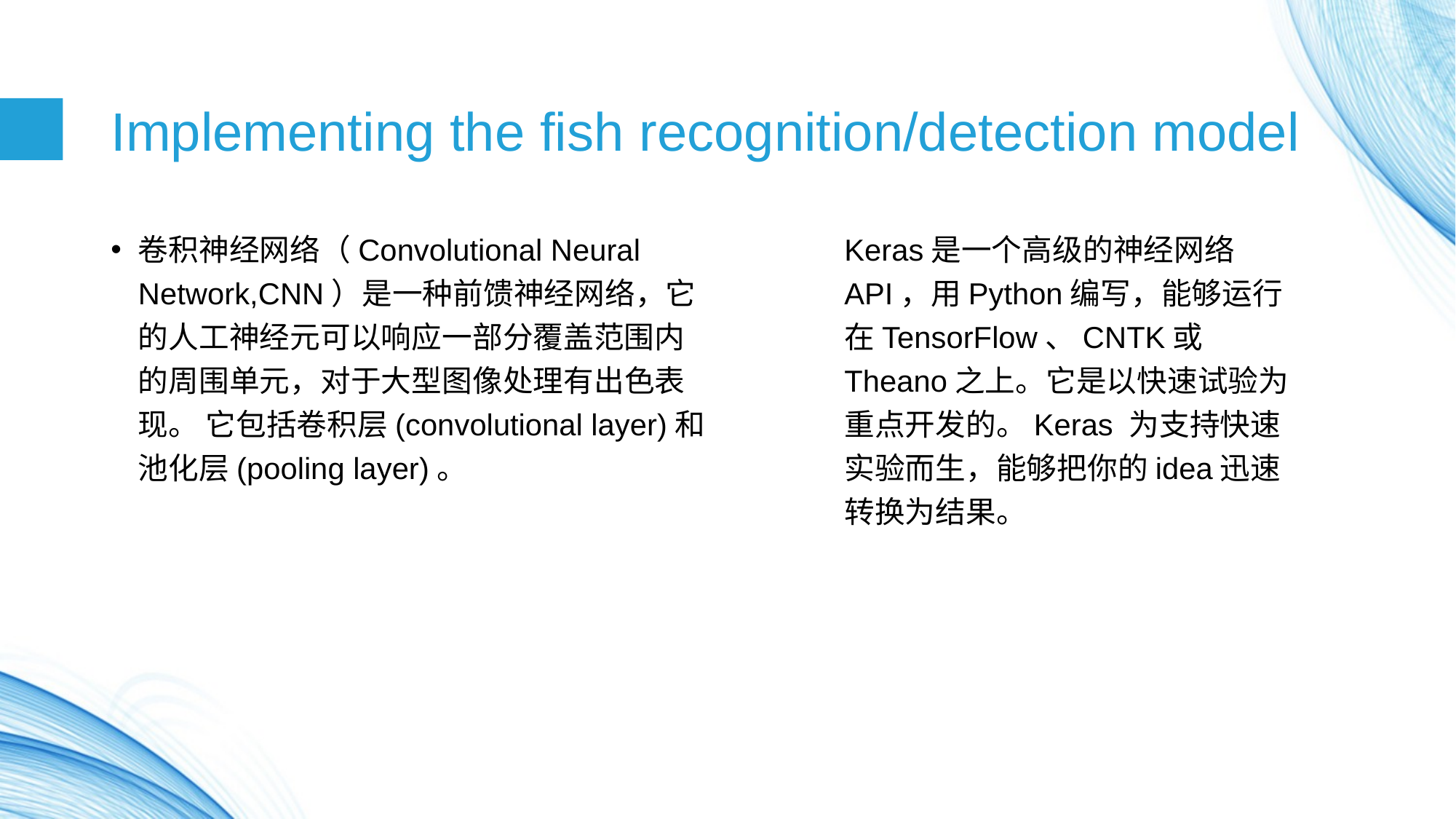

# Implementing the fish recognition/detection model
卷积神经网络（Convolutional Neural Network,CNN）是一种前馈神经网络，它的人工神经元可以响应一部分覆盖范围内的周围单元，对于大型图像处理有出色表现。 它包括卷积层(convolutional layer)和池化层(pooling layer)。
Keras是一个高级的神经网络API，用Python编写，能够运行在TensorFlow、CNTK或Theano之上。它是以快速试验为重点开发的。Keras 为支持快速实验而生，能够把你的idea迅速转换为结果。